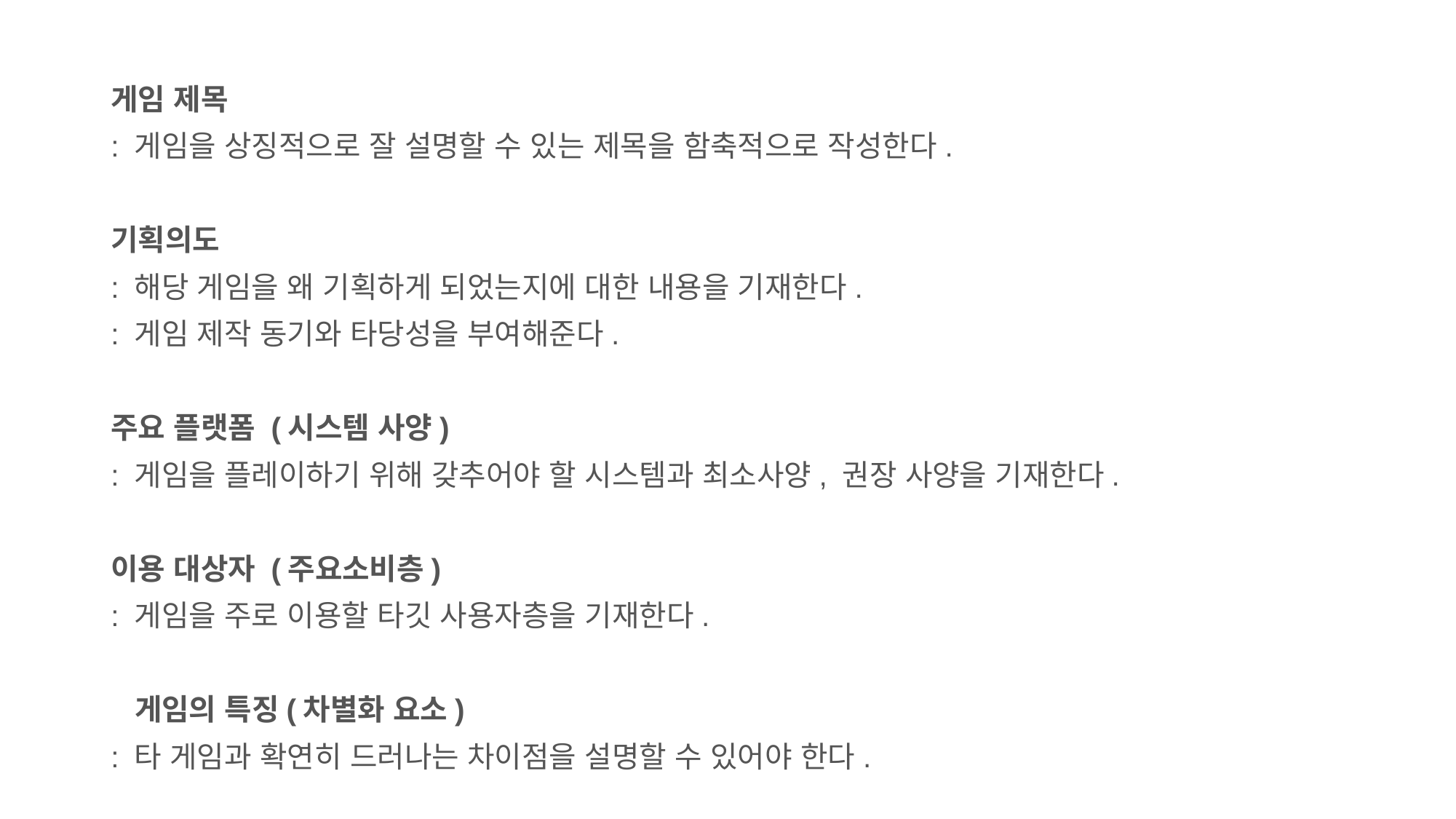

게임 제목
: 게임을 상징적으로 잘 설명할 수 있는 제목을 함축적으로 작성한다.

기획의도
: 해당 게임을 왜 기획하게 되었는지에 대한 내용을 기재한다.
: 게임 제작 동기와 타당성을 부여해준다.

주요 플랫폼 (시스템 사양)
: 게임을 플레이하기 위해 갖추어야 할 시스템과 최소사양, 권장 사양을 기재한다.

이용 대상자 (주요소비층)
: 게임을 주로 이용할 타깃 사용자층을 기재한다.

  게임의 특징(차별화 요소)
: 타 게임과 확연히 드러나는 차이점을 설명할 수 있어야 한다.